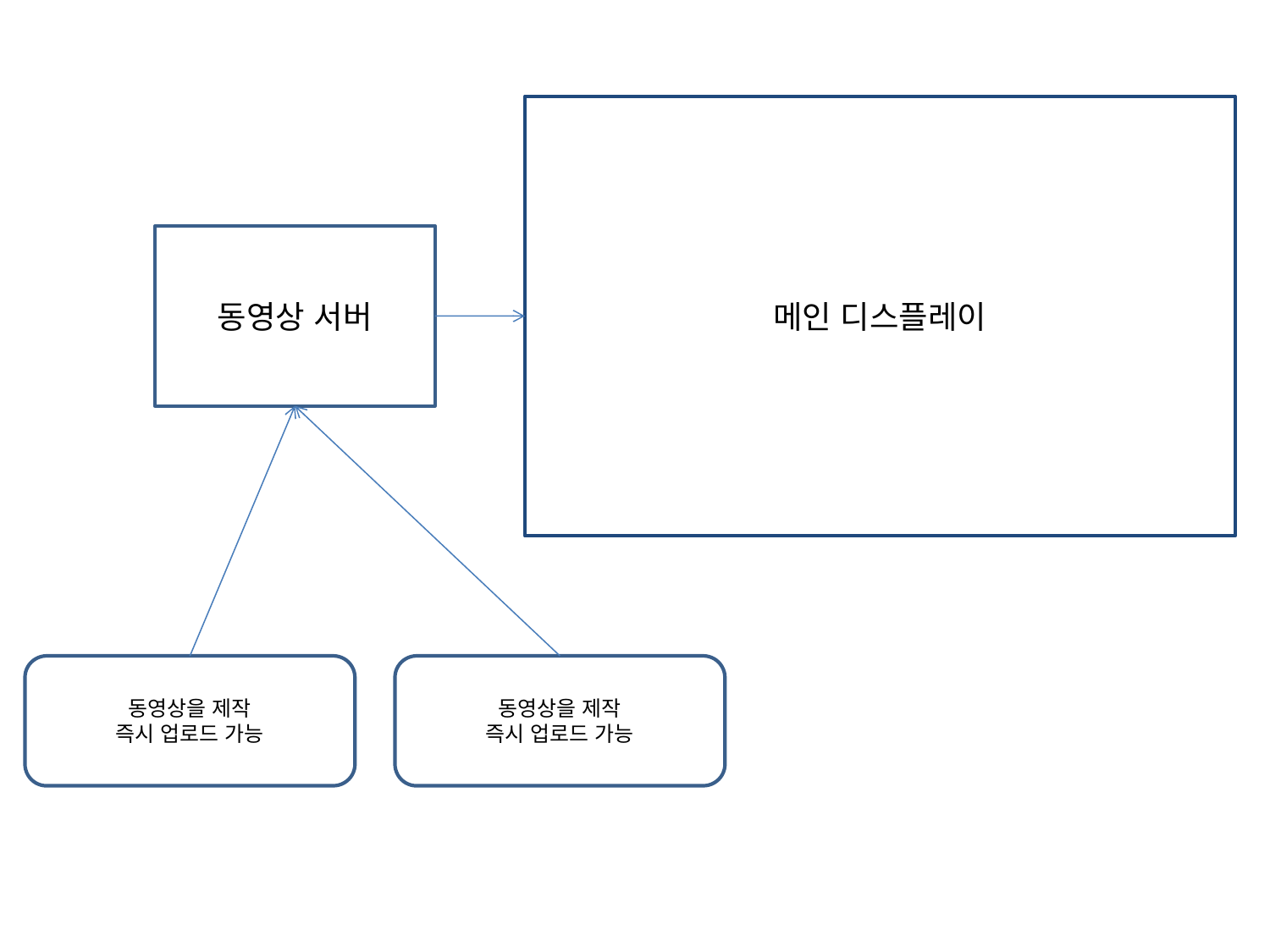

메인 디스플레이
동영상 서버
동영상을 제작
즉시 업로드 가능
동영상을 제작
즉시 업로드 가능